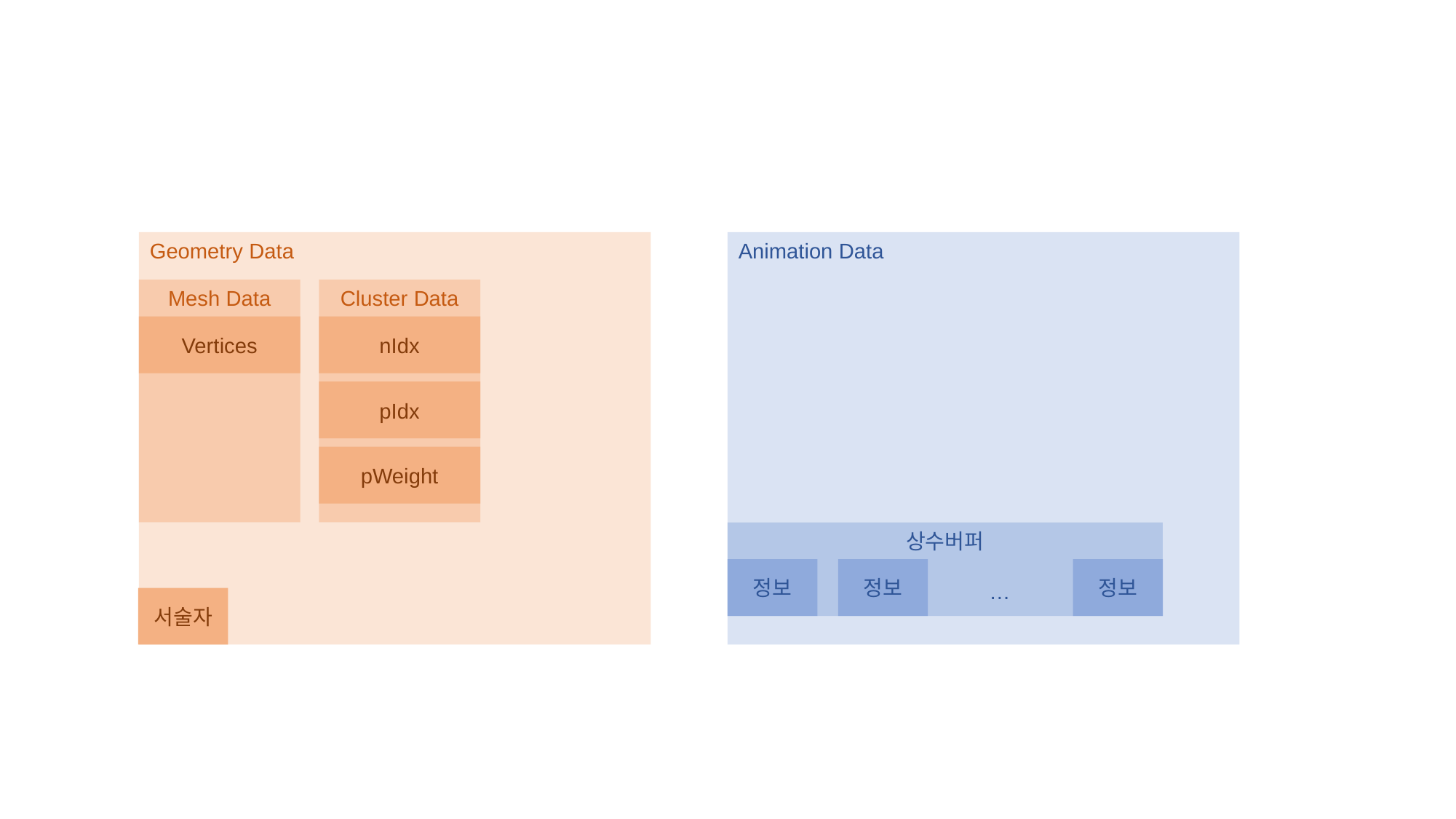

Geometry Data
Animation Data
Mesh Data
Cluster Data
Vertices
nIdx
pIdx
pWeight
상수버퍼

	…
정보
정보
정보
서술자